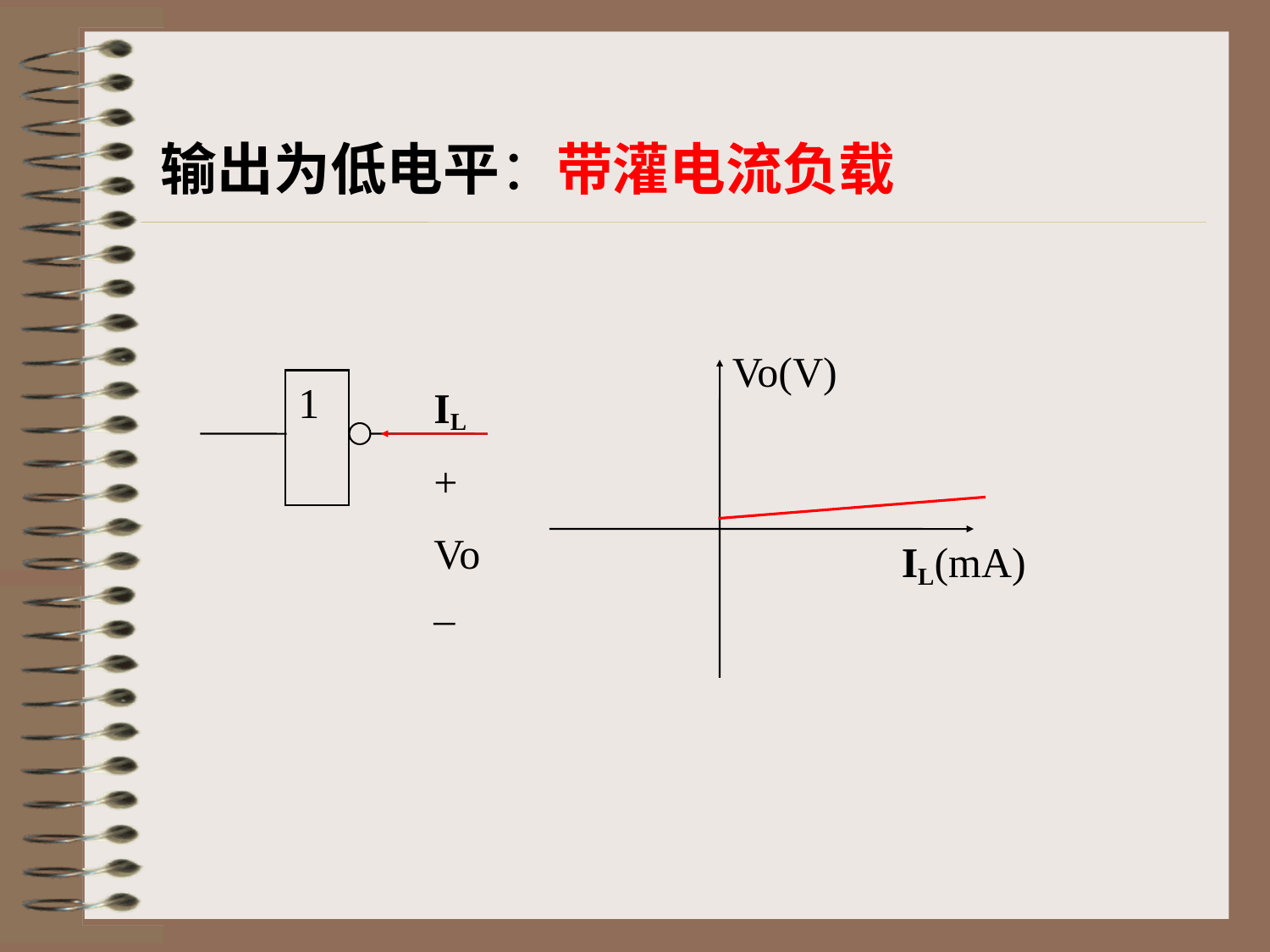

# 输出为低电平：带灌电流负载
Vo(V)

IL(mA)
1

 IL

+
Vo_